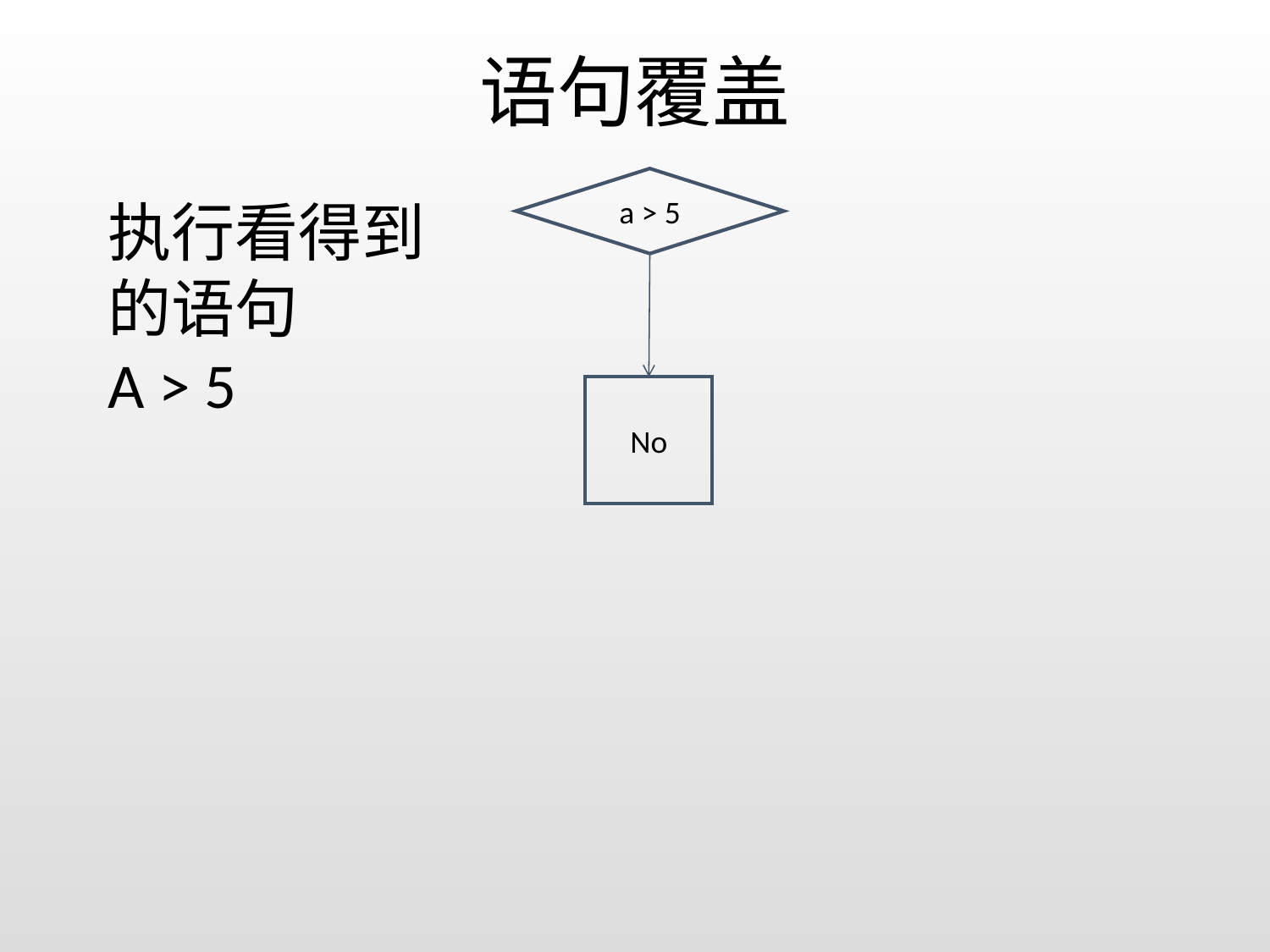

语句覆盖
a > 5
No
执行看得到的语句
A > 5